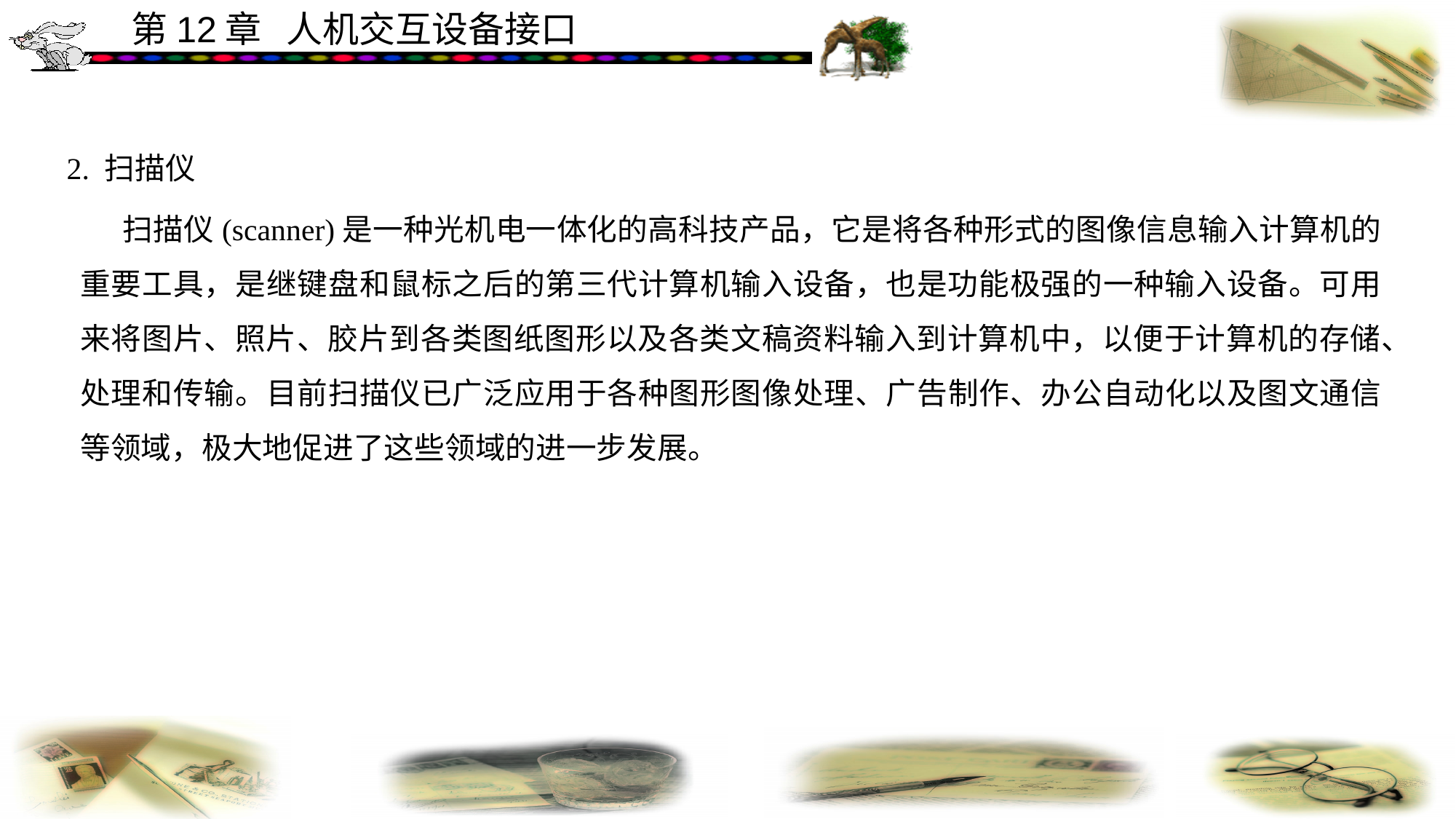

2. 扫描仪
       扫描仪(scanner)是一种光机电一体化的高科技产品，它是将各种形式的图像信息输入计算机的重要工具，是继键盘和鼠标之后的第三代计算机输入设备，也是功能极强的一种输入设备。可用来将图片、照片、胶片到各类图纸图形以及各类文稿资料输入到计算机中，以便于计算机的存储、处理和传输。目前扫描仪已广泛应用于各种图形图像处理、广告制作、办公自动化以及图文通信等领域，极大地促进了这些领域的进一步发展。